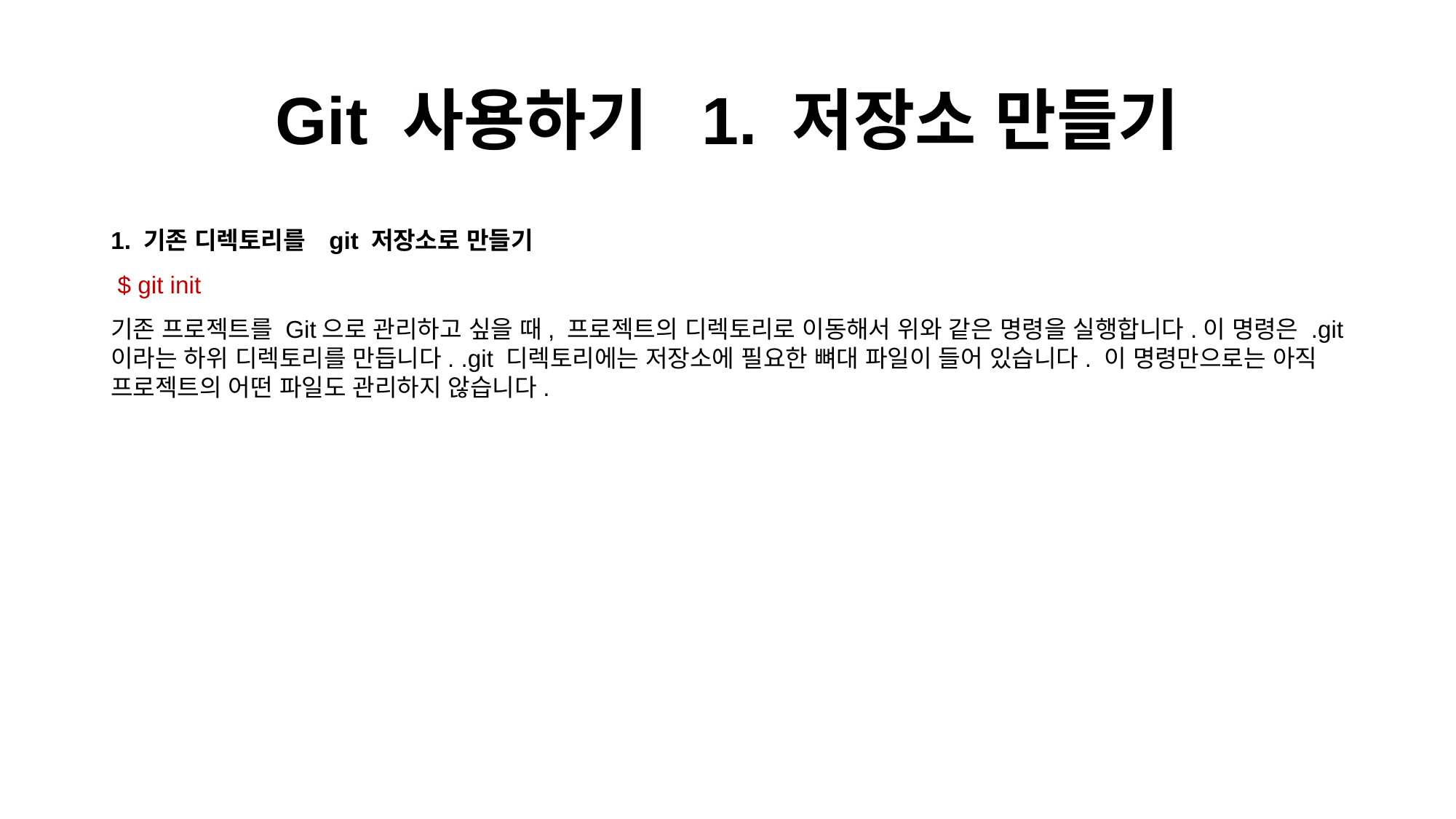

# Git 사용하기  1. 저장소 만들기
1. 기존 디렉토리를 	git 저장소로 만들기
 $ git init
기존 프로젝트를 Git으로 관리하고 싶을 때, 프로젝트의 디렉토리로 이동해서 위와 같은 명령을 실행합니다.이 명령은 .git 이라는 하위 디렉토리를 만듭니다. .git 디렉토리에는 저장소에 필요한 뼈대 파일이 들어 있습니다. 이 명령만으로는 아직 프로젝트의 어떤 파일도 관리하지 않습니다.